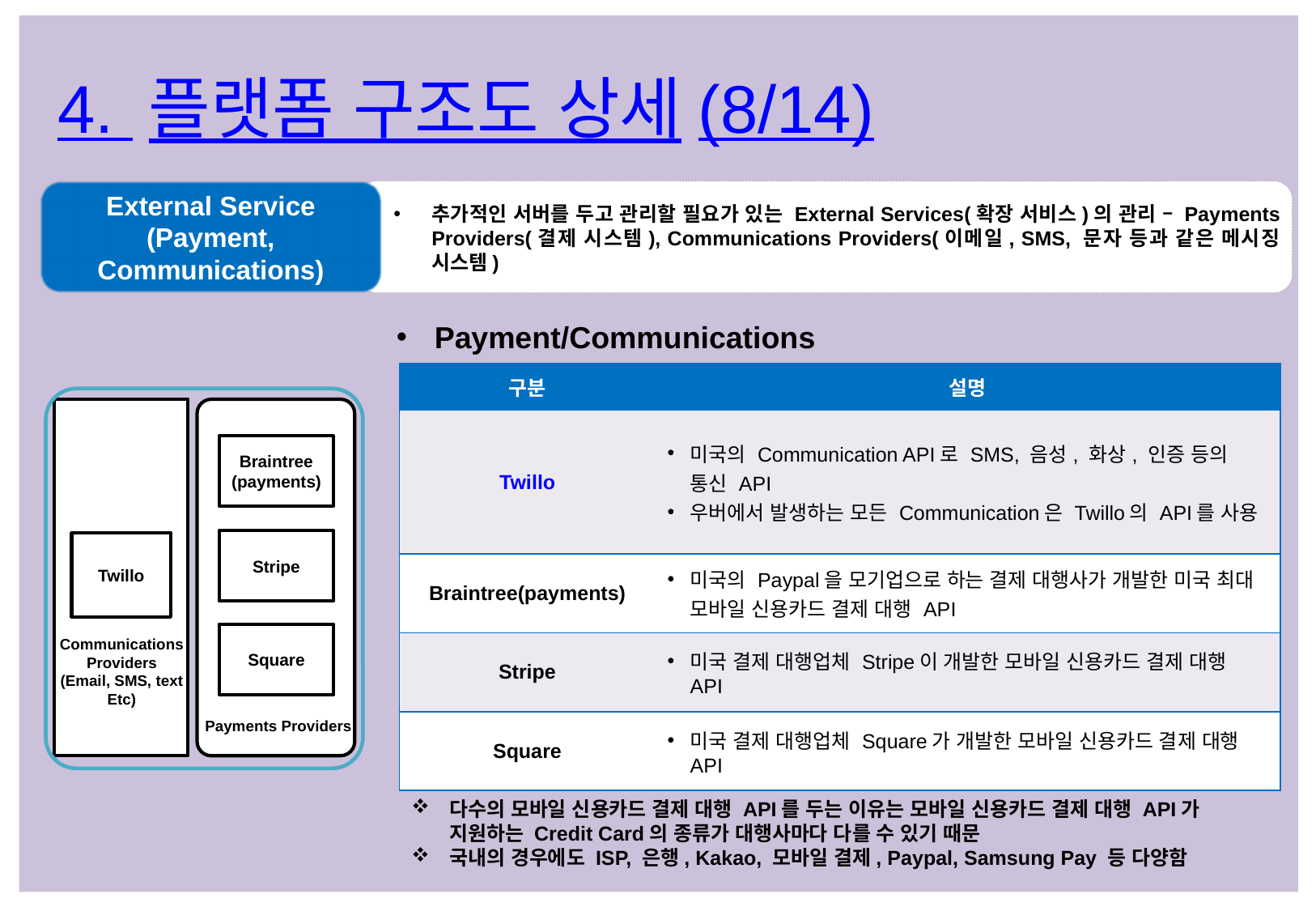

4. 플랫폼 구조도 상세(8/14)
External Service
(Payment, Communications)

추가적인 서버를 두고 관리할 필요가 있는 External Services(확장 서비스)의 관리 – Payments Providers(결제 시스템), Communications Providers(이메일, SMS, 문자 등과 같은 메시징 시스템)
Payment/Communications
| 구분 | 설명 |
| --- | --- |
| Twillo | 미국의 Communication API로 SMS, 음성, 화상, 인증 등의 통신 API 우버에서 발생하는 모든 Communication은 Twillo의 API를 사용 |
| Braintree(payments) | 미국의 Paypal을 모기업으로 하는 결제 대행사가 개발한 미국 최대 모바일 신용카드 결제 대행 API |
| Stripe | 미국 결제 대행업체 Stripe이 개발한 모바일 신용카드 결제 대행 API |
| Square | 미국 결제 대행업체 Square가 개발한 모바일 신용카드 결제 대행 API |

Braintree
(payments)
Stripe
Twillo
Square
Communications
Providers
(Email, SMS, text
Etc)
Payments Providers
다수의 모바일 신용카드 결제 대행 API를 두는 이유는 모바일 신용카드 결제 대행 API가 지원하는 Credit Card의 종류가 대행사마다 다를 수 있기 때문
국내의 경우에도 ISP, 은행, Kakao, 모바일 결제, Paypal, Samsung Pay 등 다양함